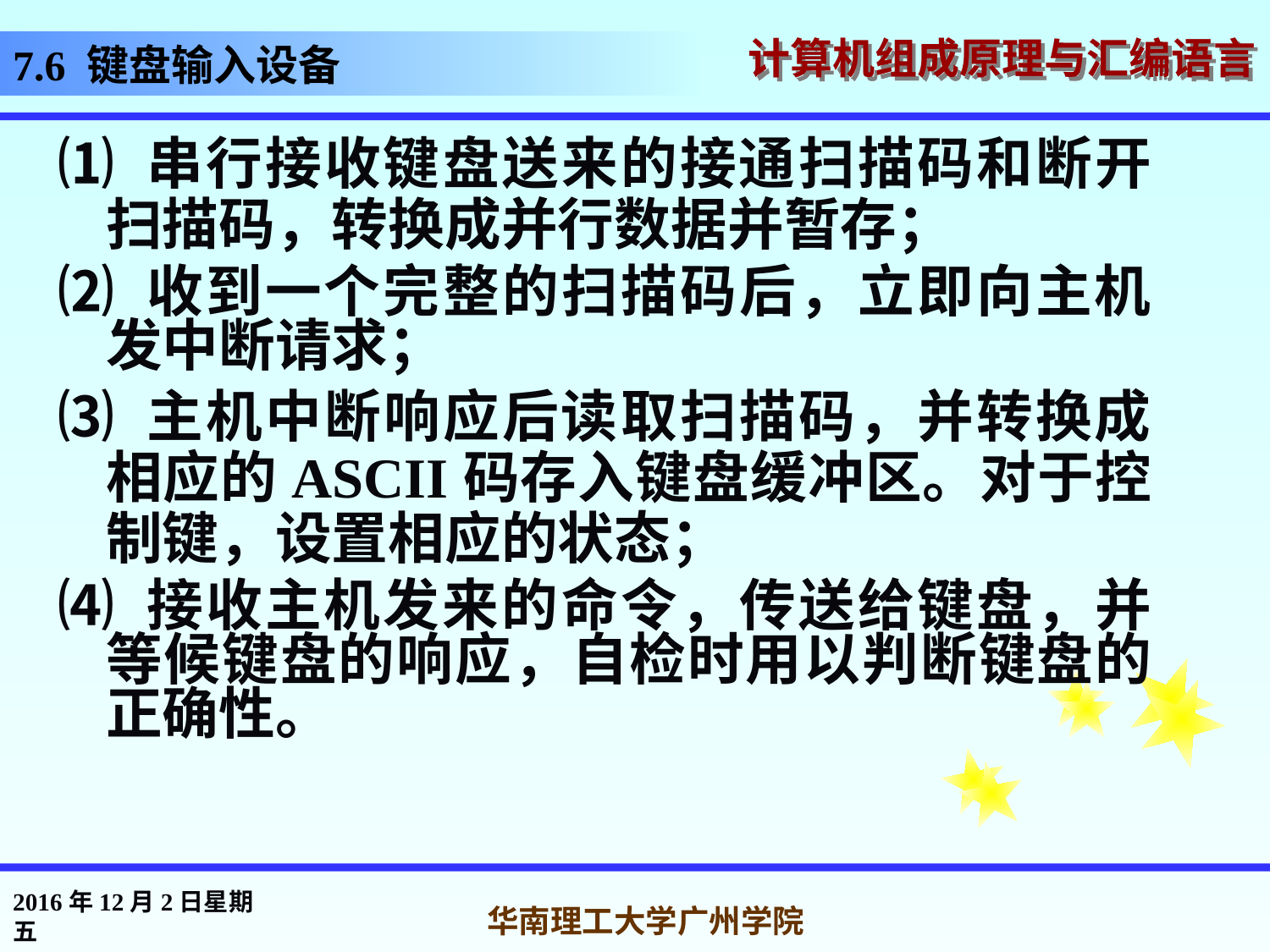

# 7.6 键盘输入设备
⑴ 串行接收键盘送来的接通扫描码和断开扫描码，转换成并行数据并暂存；
⑵ 收到一个完整的扫描码后，立即向主机发中断请求；
⑶ 主机中断响应后读取扫描码，并转换成相应的ASCII码存入键盘缓冲区。对于控制键，设置相应的状态；
⑷ 接收主机发来的命令，传送给键盘，并等候键盘的响应，自检时用以判断键盘的正确性。
2016年12月2日星期五
华南理工大学广州学院